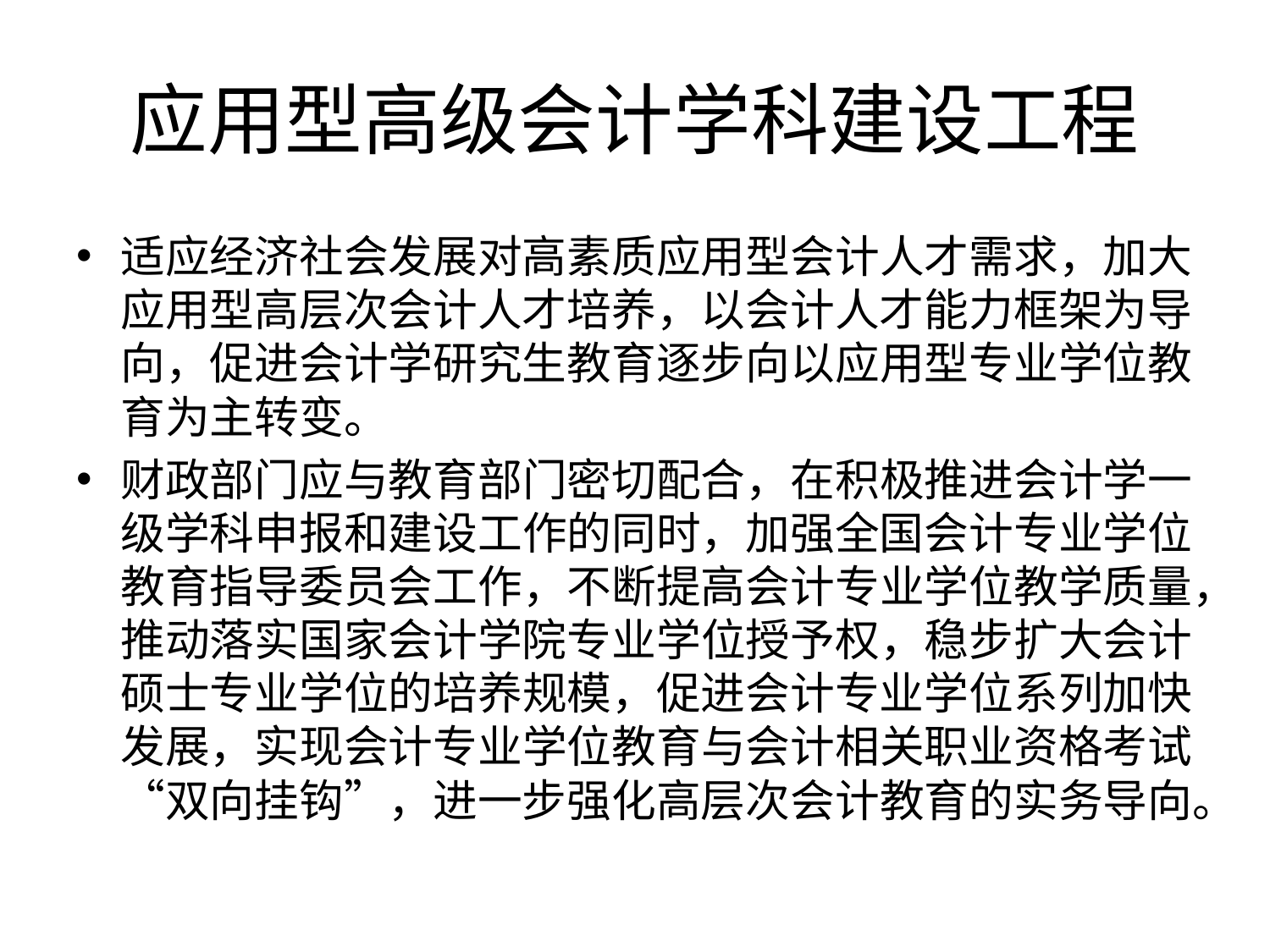

# 应用型高级会计学科建设工程
适应经济社会发展对高素质应用型会计人才需求，加大应用型高层次会计人才培养，以会计人才能力框架为导向，促进会计学研究生教育逐步向以应用型专业学位教育为主转变。
财政部门应与教育部门密切配合，在积极推进会计学一级学科申报和建设工作的同时，加强全国会计专业学位教育指导委员会工作，不断提高会计专业学位教学质量，推动落实国家会计学院专业学位授予权，稳步扩大会计硕士专业学位的培养规模，促进会计专业学位系列加快发展，实现会计专业学位教育与会计相关职业资格考试“双向挂钩”，进一步强化高层次会计教育的实务导向。